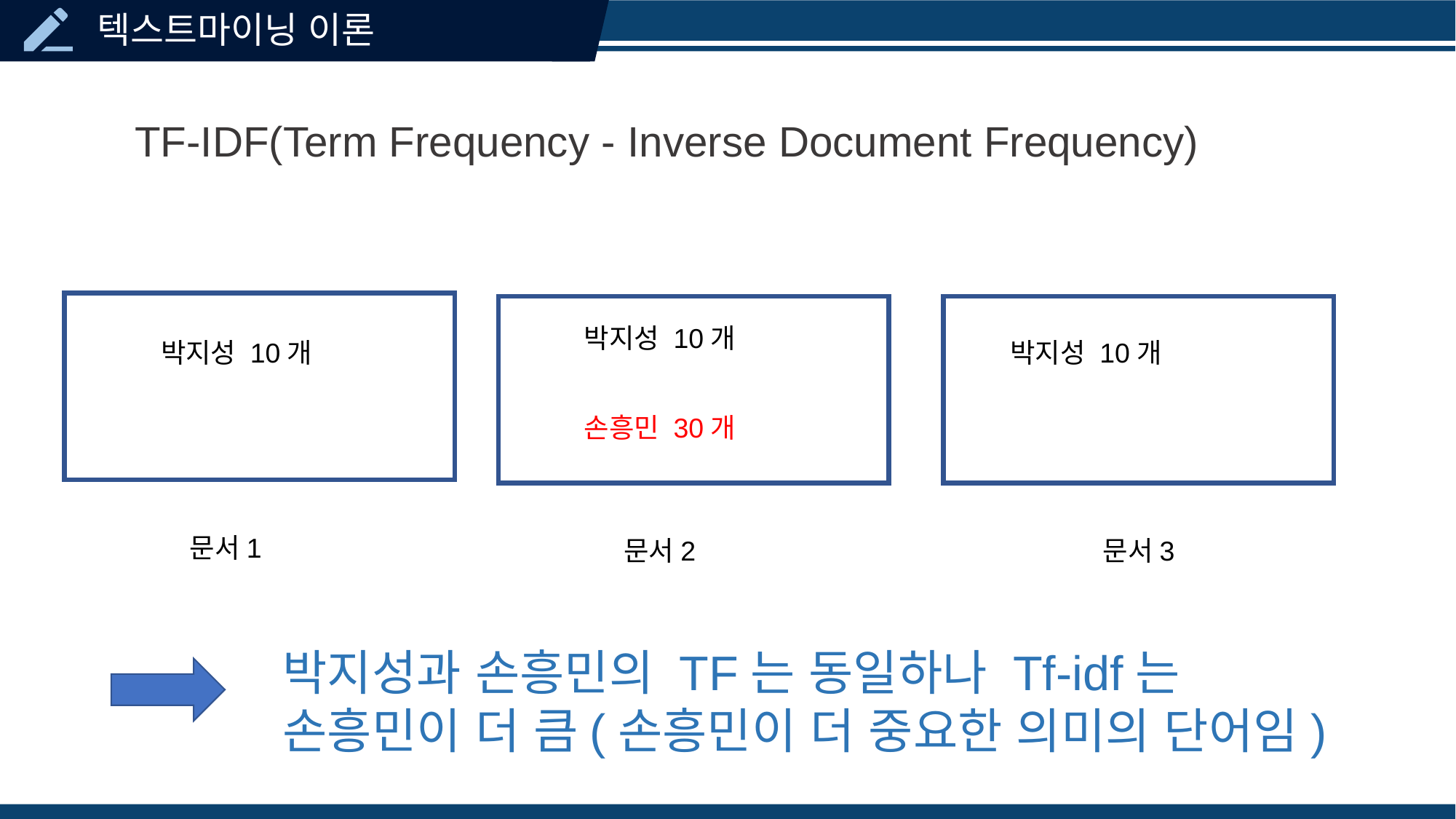

TF-IDF(Term Frequency - Inverse Document Frequency)

박지성 10개
박지성 10개
박지성 10개
손흥민 30개
문서1
문서2
문서3
박지성과 손흥민의 TF는 동일하나 Tf-idf는 손흥민이 더 큼(손흥민이 더 중요한 의미의 단어임)